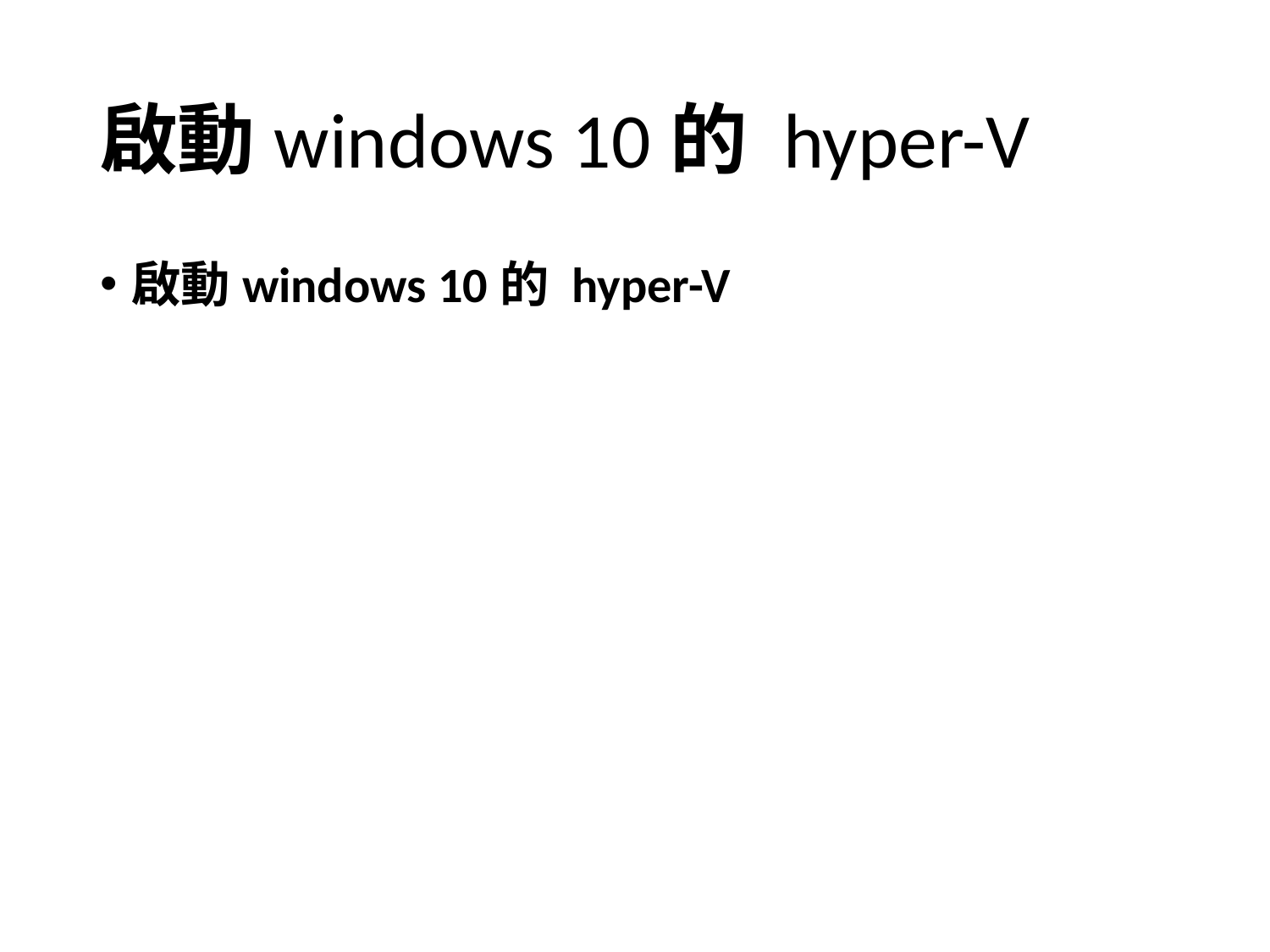

# 啟動windows 10的 hyper-V
啟動windows 10的 hyper-V